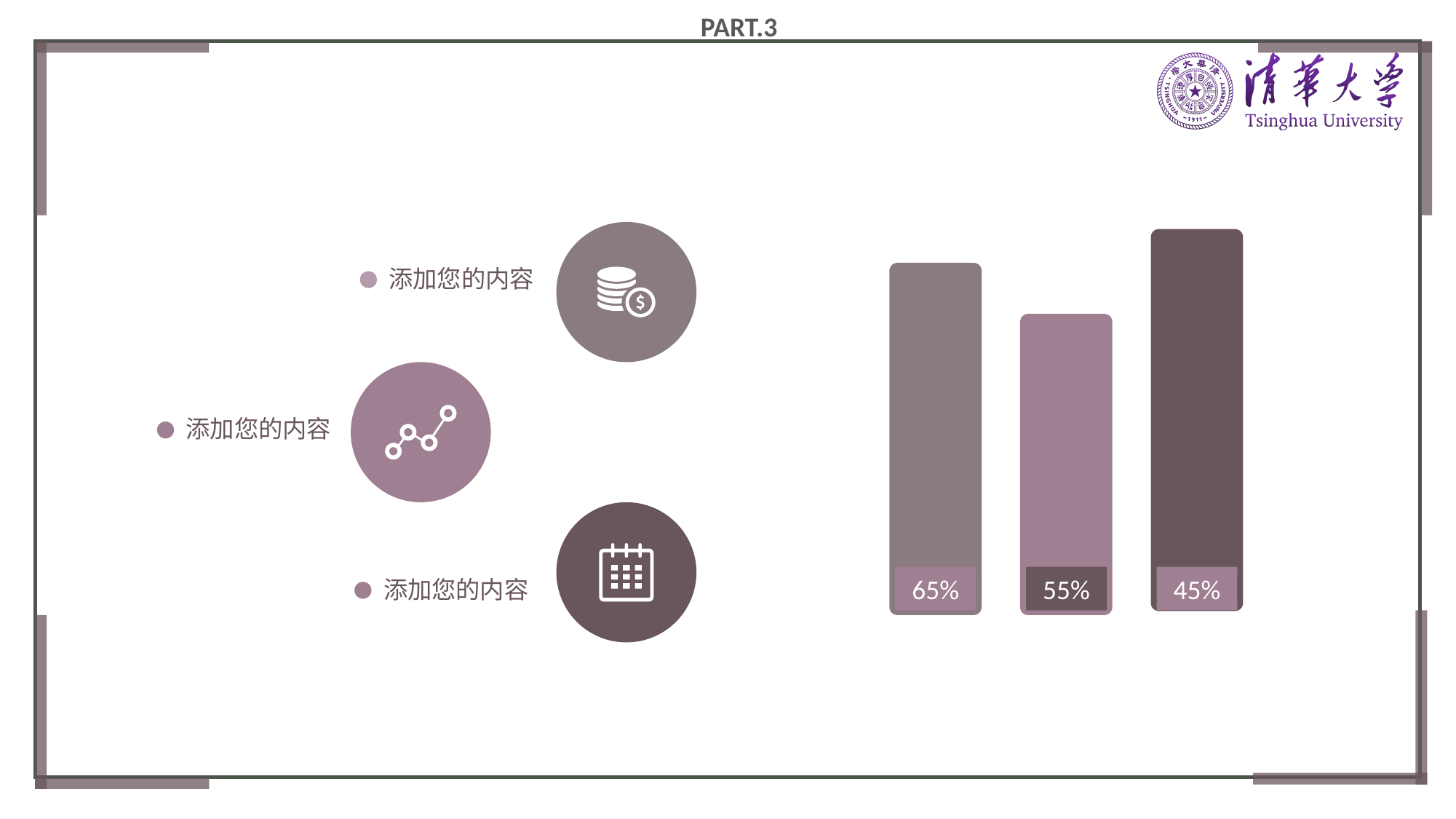

PART.3

添加您的内容

添加您的内容

65%
55%
45%

添加您的内容